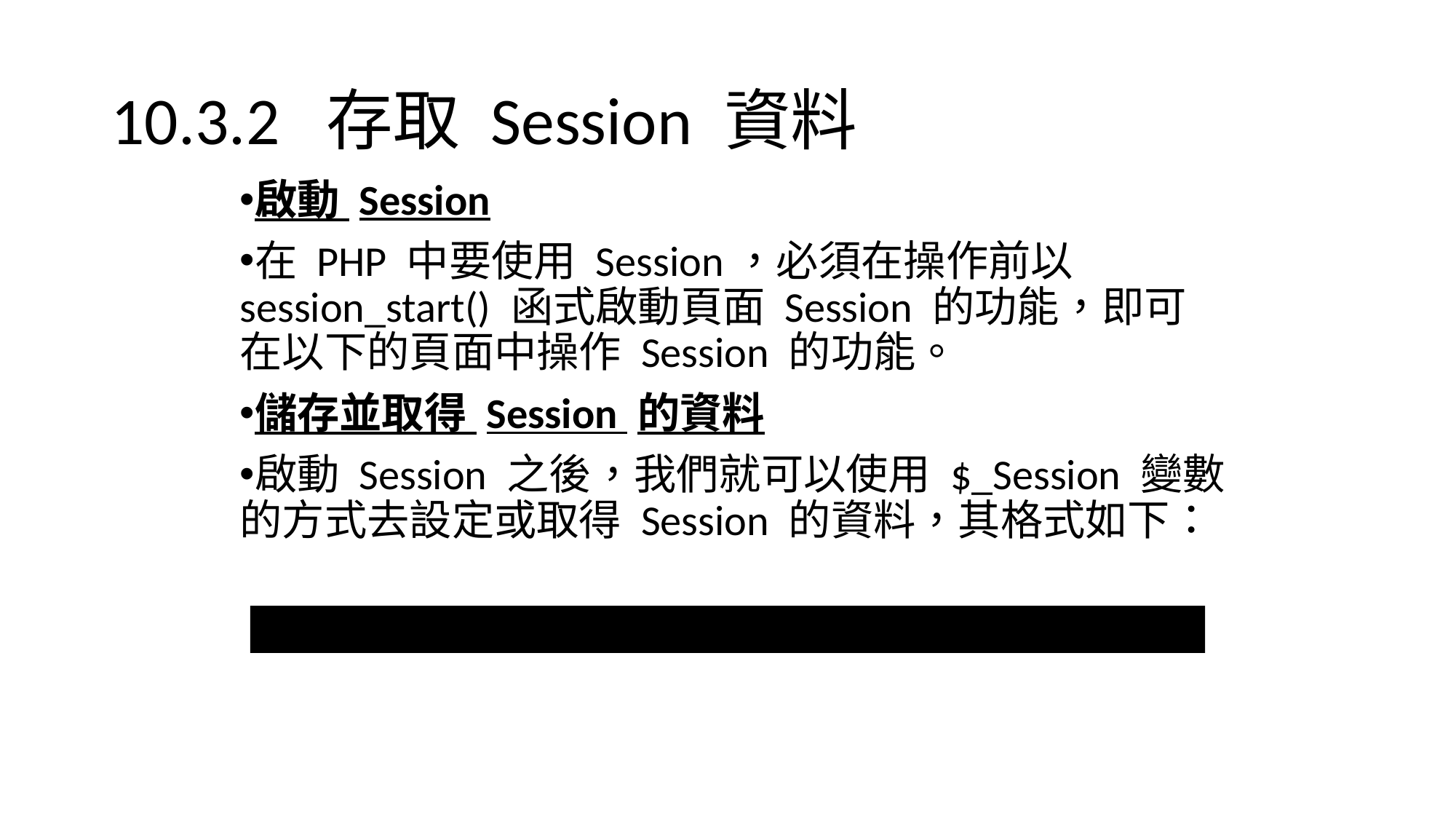

# 10.3.2  存取 Session 資料
啟動 Session
在 PHP 中要使用 Session，必須在操作前以 session_start() 函式啟動頁面 Session 的功能，即可在以下的頁面中操作 Session 的功能。
儲存並取得 Session 的資料
啟動 Session 之後，我們就可以使用 $_Session 變數的方式去設定或取得 Session 的資料，其格式如下：
$_SESSION[名稱]